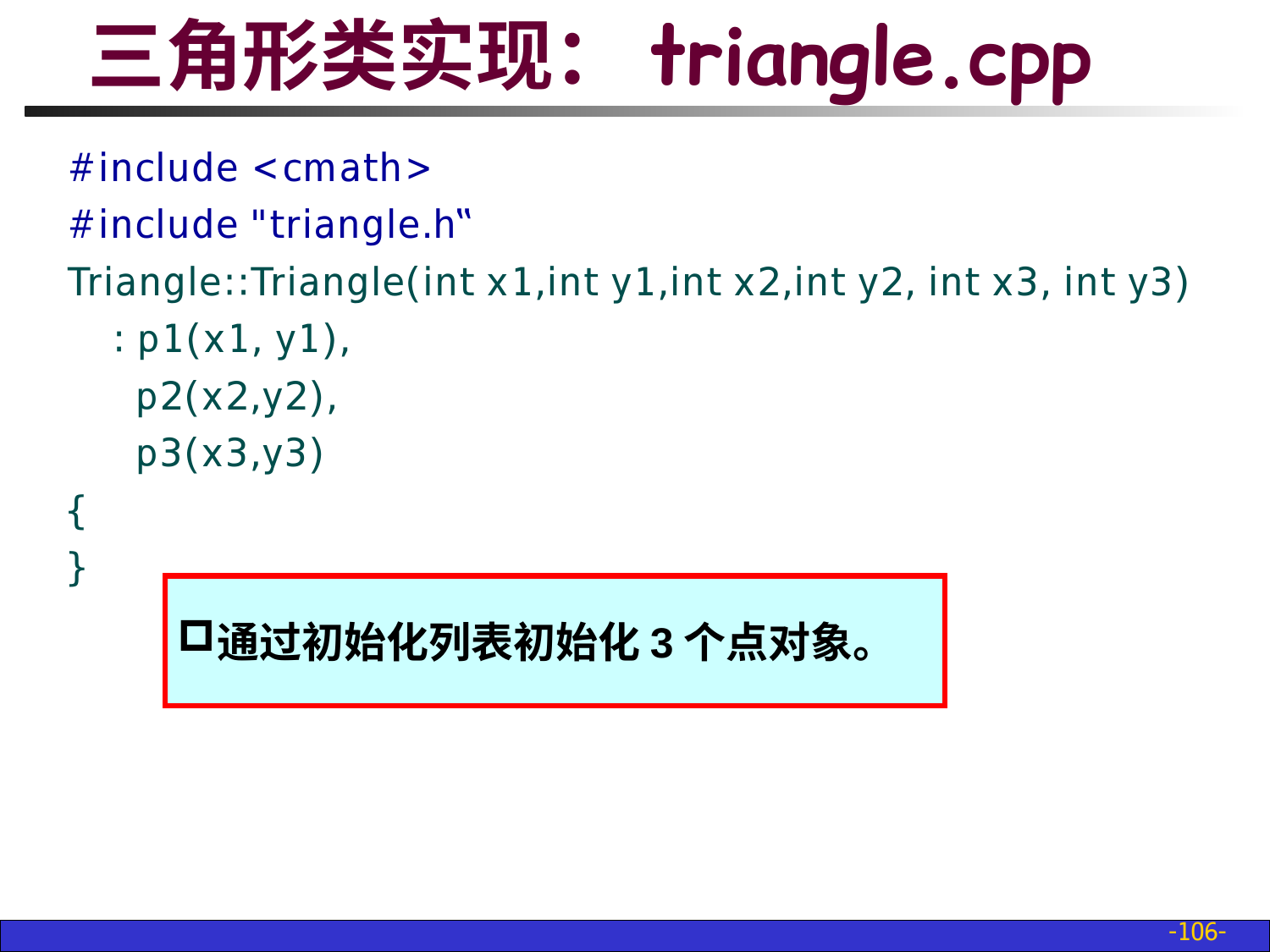

# 三角形类实现：triangle.cpp
#include <cmath>
#include "triangle.h“
Triangle::Triangle(int x1,int y1,int x2,int y2, int x3, int y3)
	: p1(x1, y1),
      p2(x2,y2),
      p3(x3,y3)
{
}
通过初始化列表初始化3个点对象。
-106-